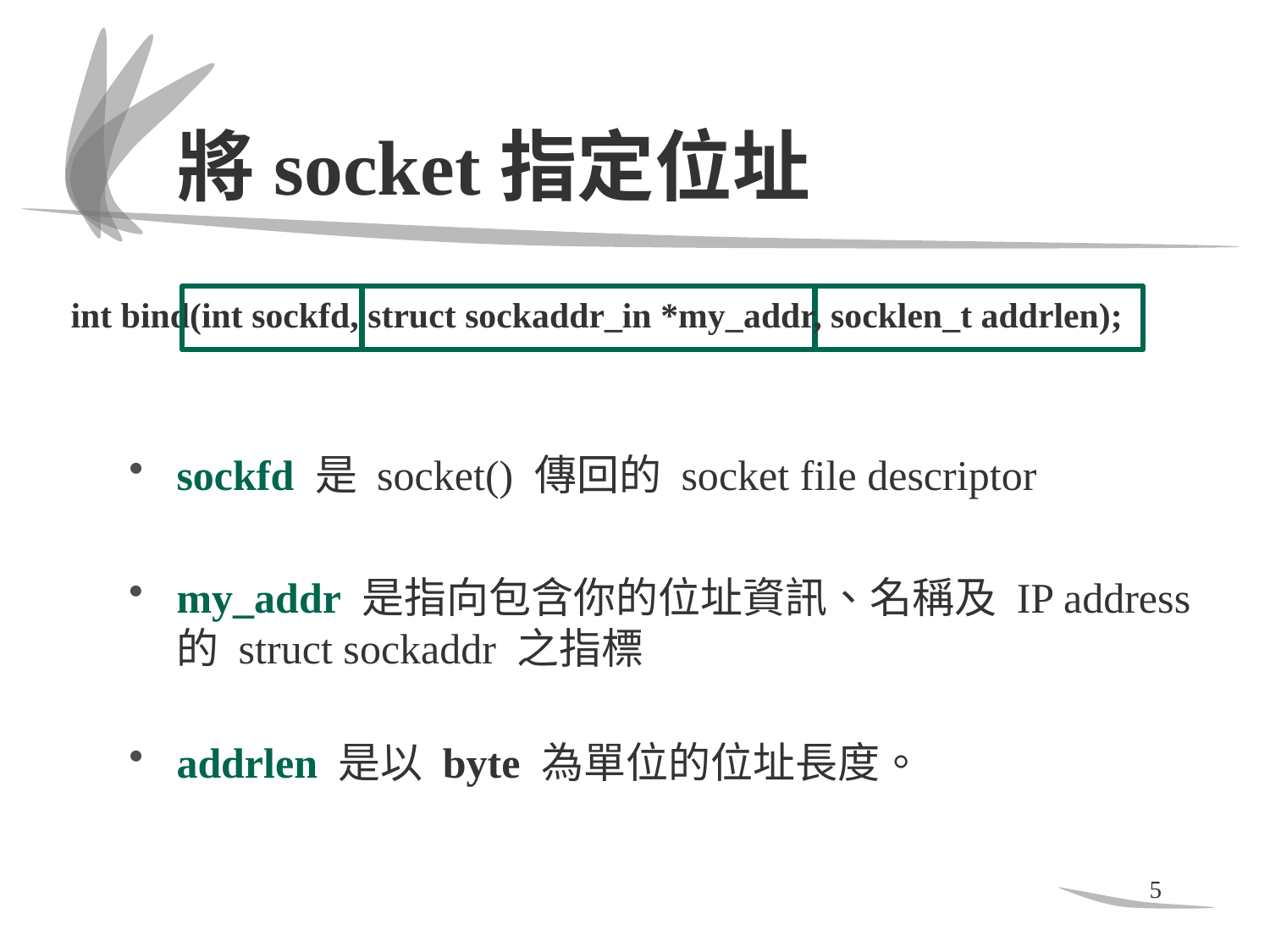

# 將socket指定位址
int bind(int sockfd, struct sockaddr_in *my_addr, socklen_t addrlen);

sockfd 是 socket() 傳回的 socket file descriptor
my_addr 是指向包含你的位址資訊、名稱及 IP address 的 struct sockaddr 之指標
addrlen 是以 byte 為單位的位址長度。
5